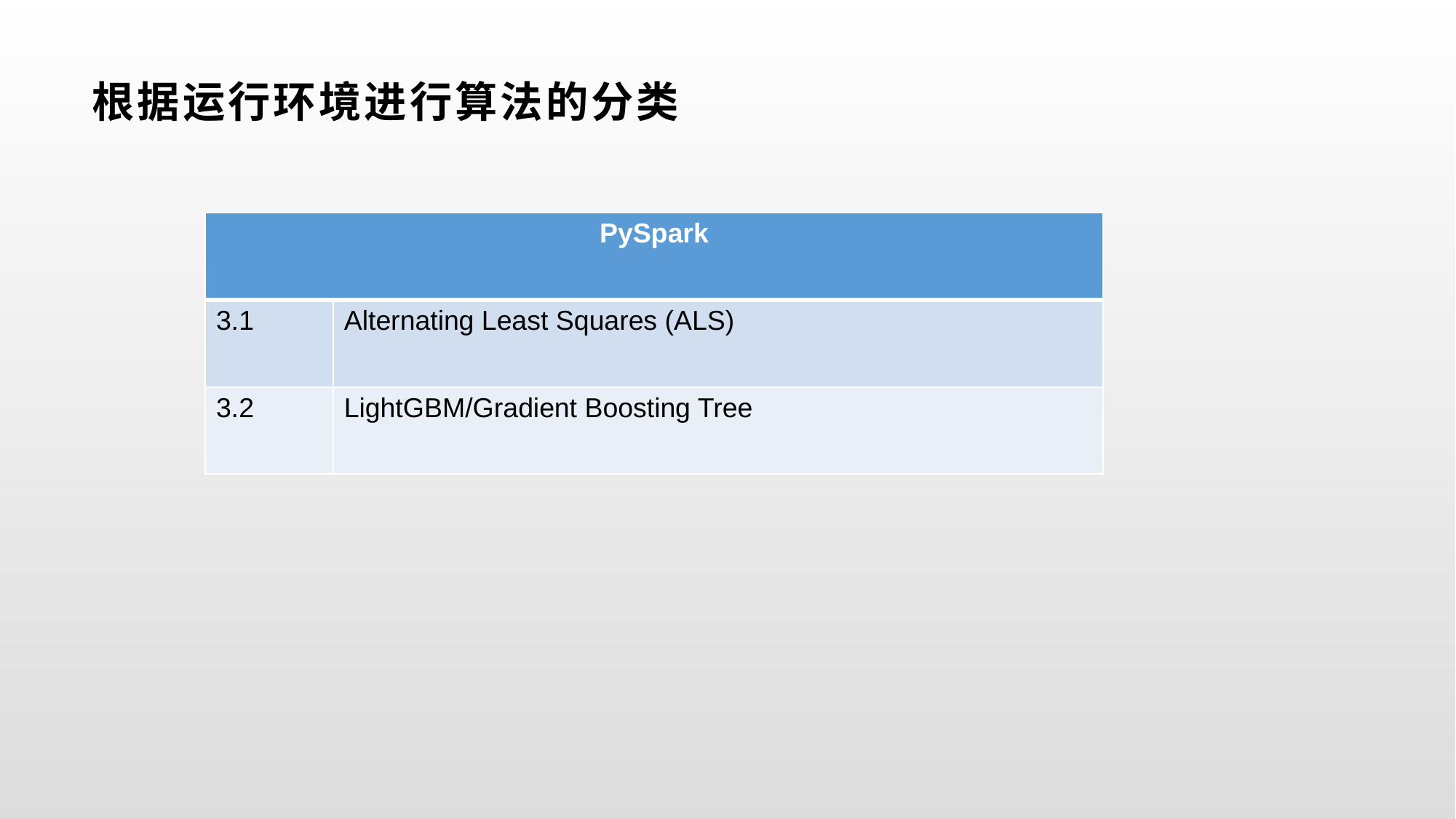

# 根据运行环境进行算法的分类
| PySpark |  |
| --- | --- |
| 3.1 | Alternating Least Squares (ALS) |
| 3.2 | LightGBM/Gradient Boosting Tree |